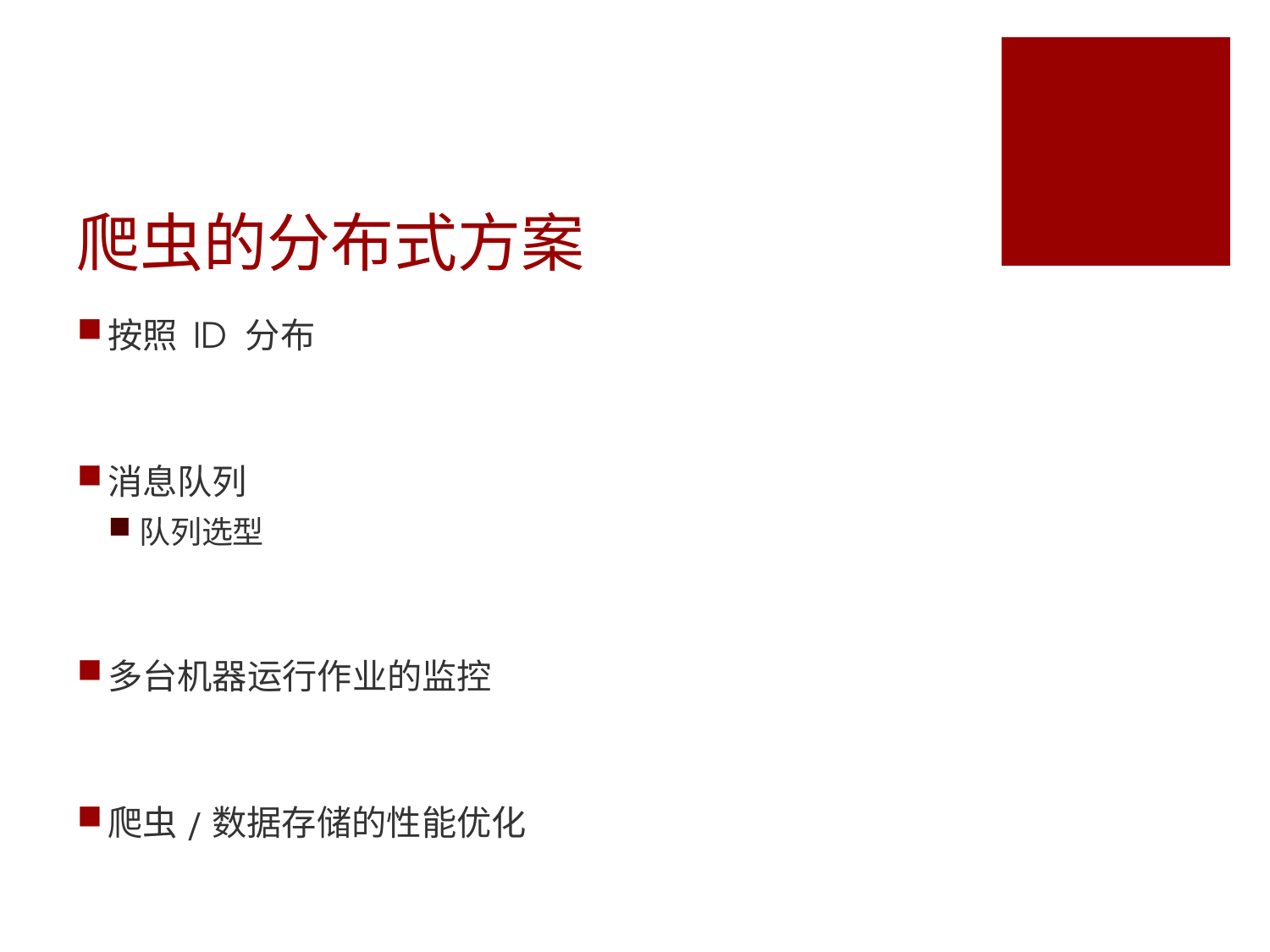

# 爬虫的分布式方案
按照 ID 分布

消息队列
队列选型

多台机器运行作业的监控

爬虫/数据存储的性能优化